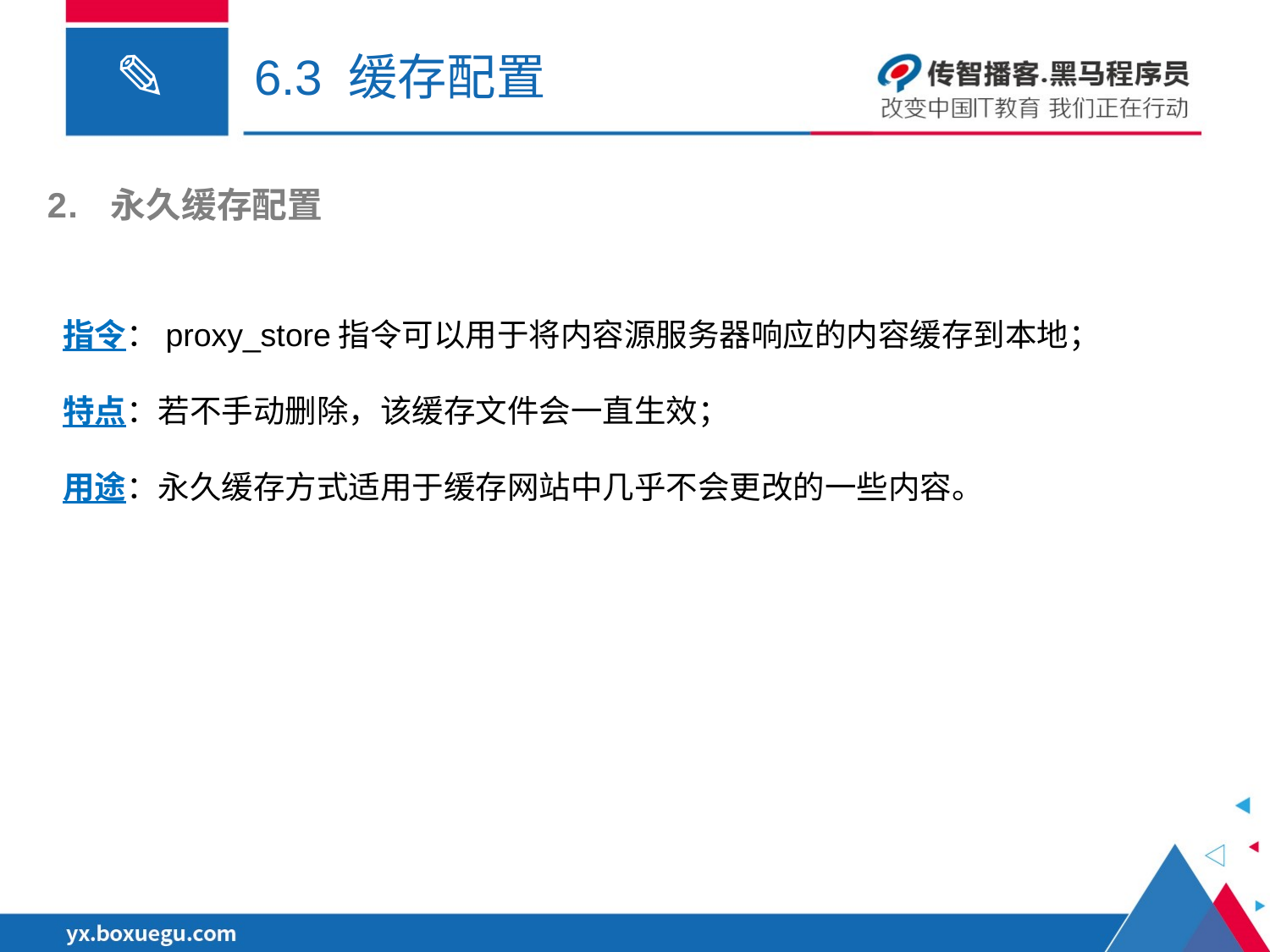

# 6.3 缓存配置
永久缓存配置
指令：proxy_store指令可以用于将内容源服务器响应的内容缓存到本地；
特点：若不手动删除，该缓存文件会一直生效；
用途：永久缓存方式适用于缓存网站中几乎不会更改的一些内容。